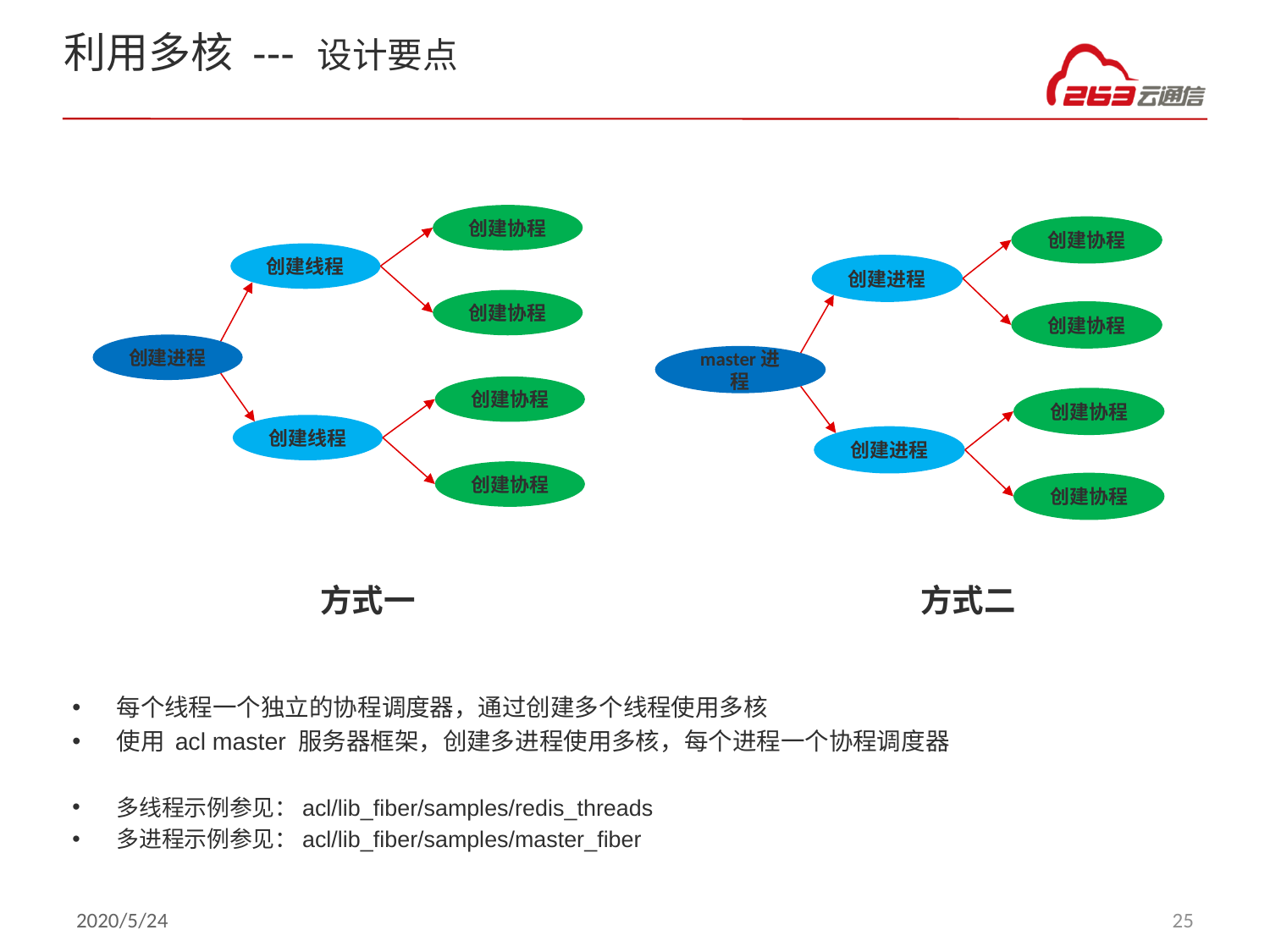

# 利用多核 --- 设计要点
创建协程
创建协程
创建线程
创建进程
创建协程
创建协程
创建进程
master进程
创建协程
创建协程
创建线程
创建进程
创建协程
创建协程
方式一
方式二
每个线程一个独立的协程调度器，通过创建多个线程使用多核
使用 acl master 服务器框架，创建多进程使用多核，每个进程一个协程调度器

多线程示例参见：acl/lib_fiber/samples/redis_threads
多进程示例参见：acl/lib_fiber/samples/master_fiber